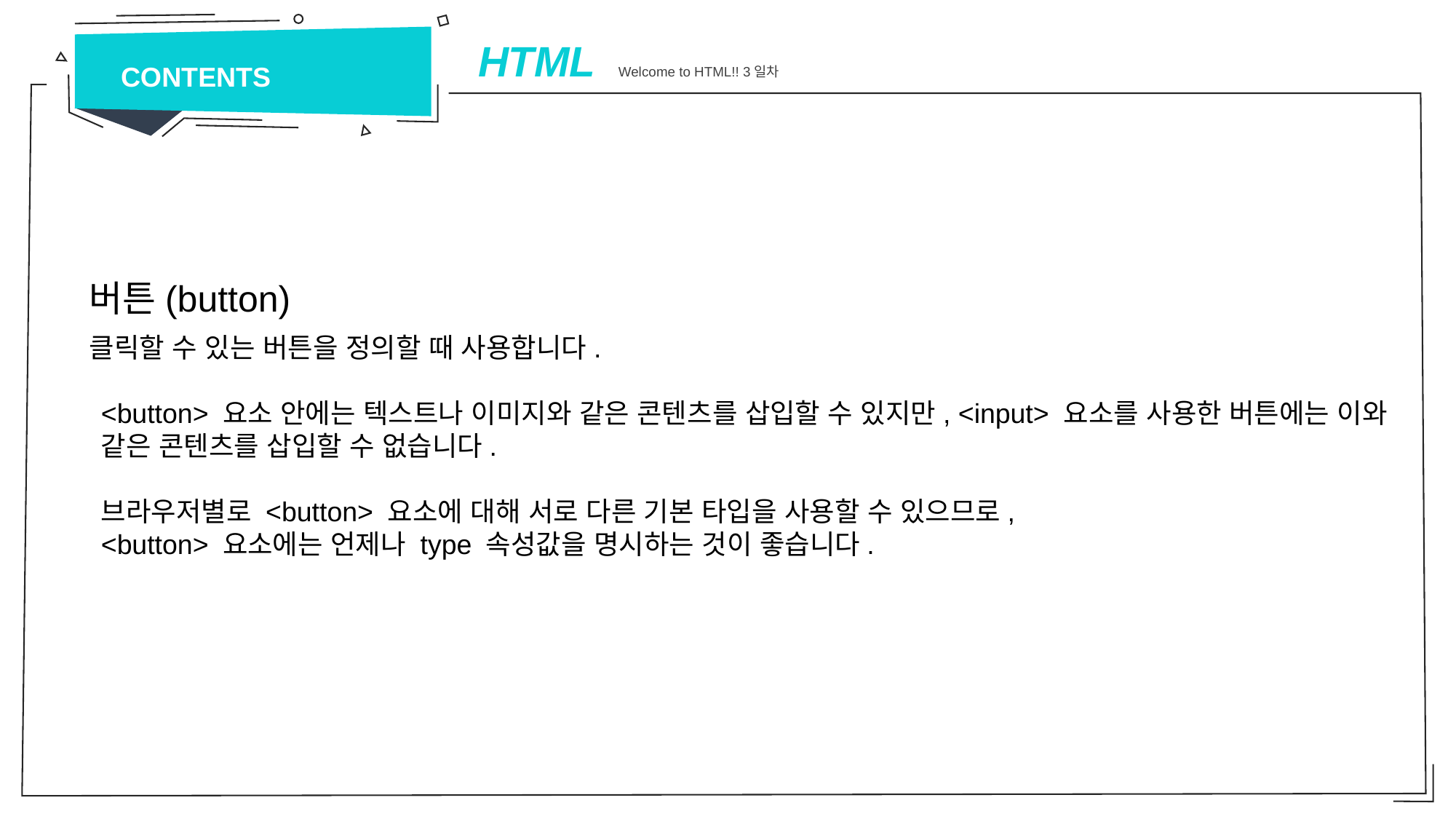

HTML  Welcome to HTML!! 3일차

CONTENTS

버튼(button)
클릭할 수 있는 버튼을 정의할 때 사용합니다.

<button> 요소 안에는 텍스트나 이미지와 같은 콘텐츠를 삽입할 수 있지만, <input> 요소를 사용한 버튼에는 이와 같은 콘텐츠를 삽입할 수 없습니다.

브라우저별로 <button> 요소에 대해 서로 다른 기본 타입을 사용할 수 있으므로,
<button> 요소에는 언제나 type 속성값을 명시하는 것이 좋습니다.